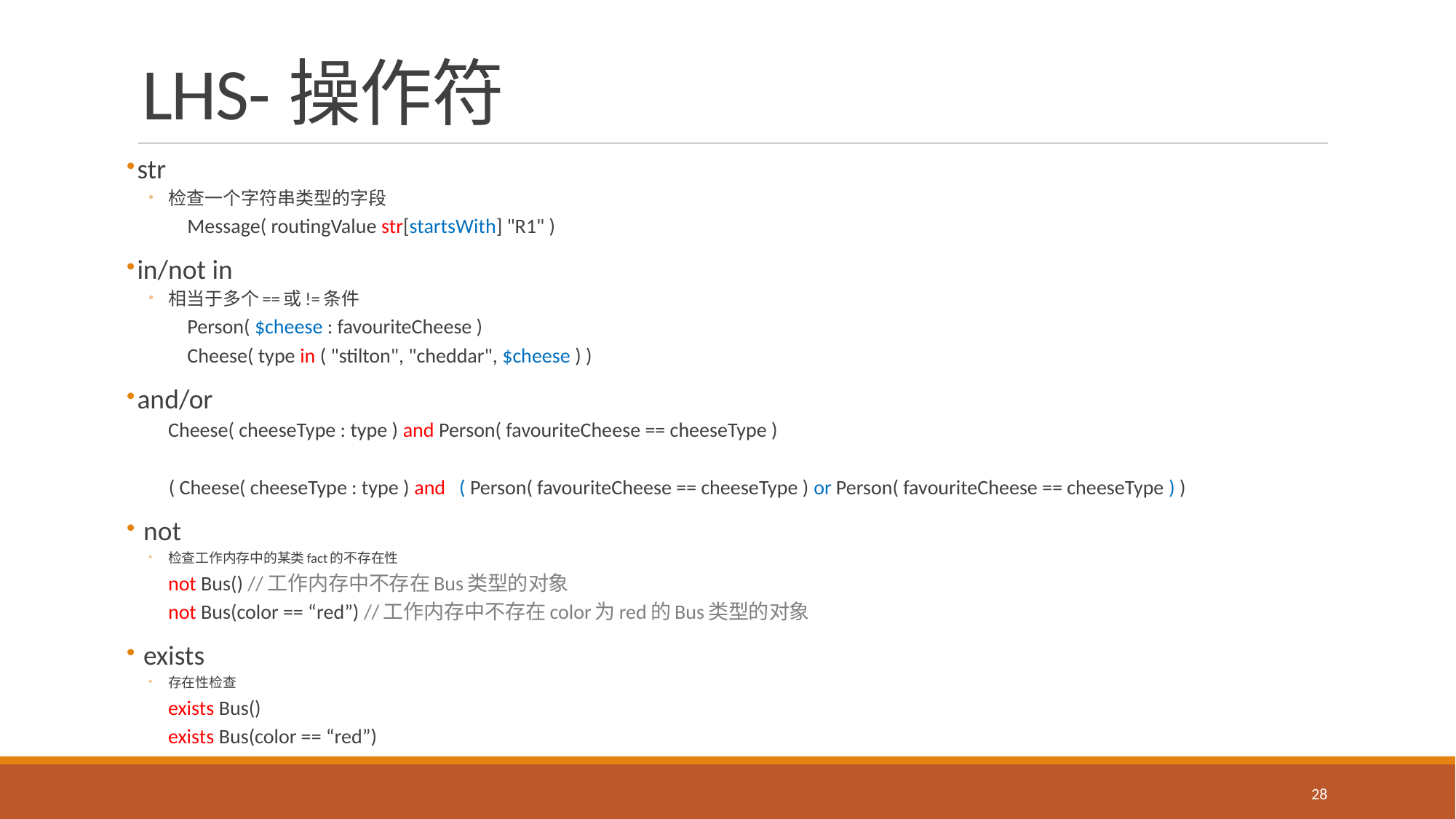

# LHS-操作符
str
检查一个字符串类型的字段
	Message( routingValue str[startsWith] "R1" )
in/not in
相当于多个==或!=条件
	Person( $cheese : favouriteCheese )
	Cheese( type in ( "stilton", "cheddar", $cheese ) )
and/or
Cheese( cheeseType : type ) and Person( favouriteCheese == cheeseType )

( Cheese( cheeseType : type ) and   ( Person( favouriteCheese == cheeseType ) or Person( favouriteCheese == cheeseType ) )
 not
检查工作内存中的某类fact的不存在性
	not Bus() //工作内存中不存在Bus类型的对象
	not Bus(color == “red”) //工作内存中不存在color为red的Bus类型的对象
 exists
存在性检查
	exists Bus()
	exists Bus(color == “red”)

28